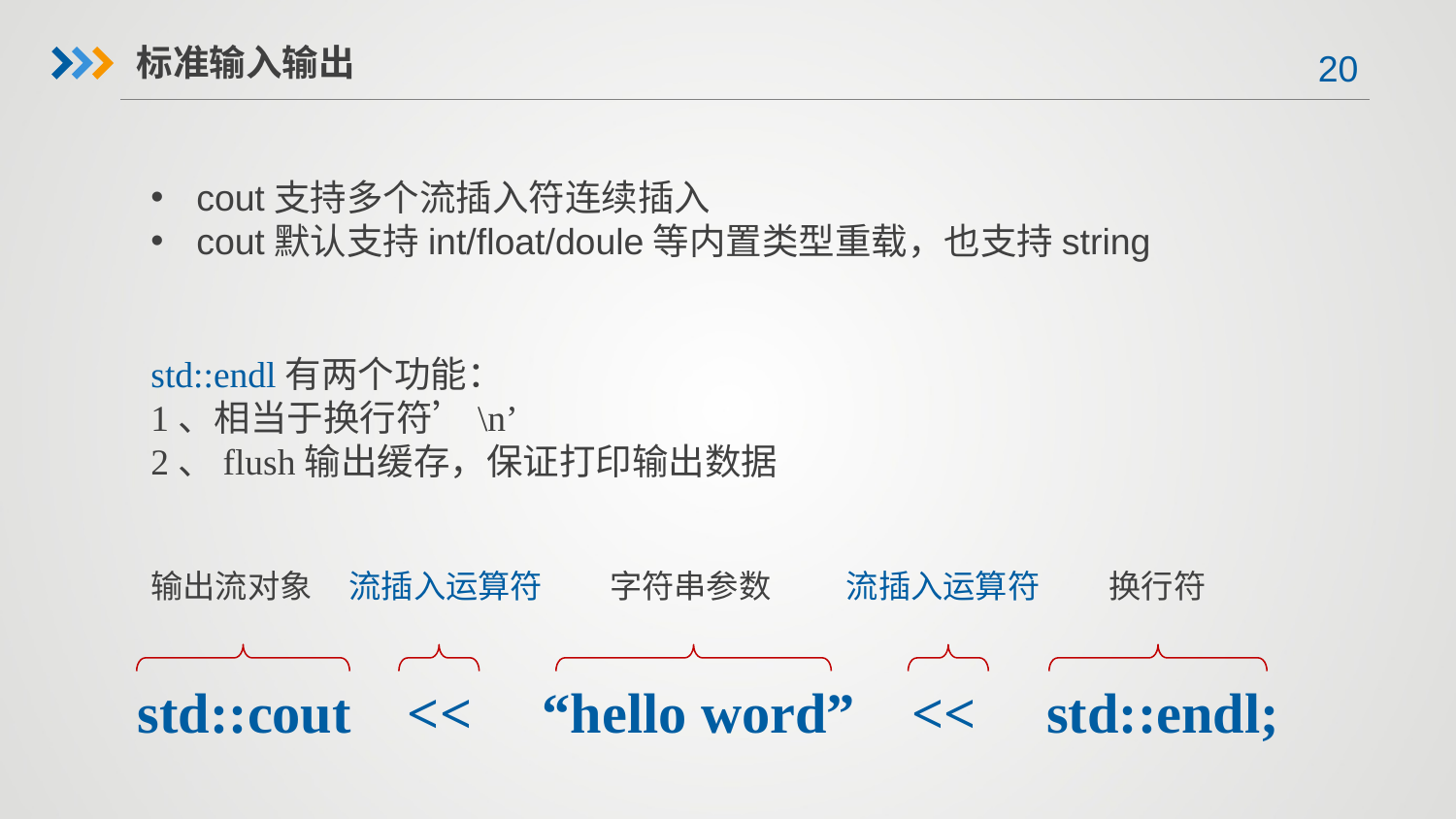

标准输入输出
cout支持多个流插入符连续插入
cout默认支持int/float/doule等内置类型重载，也支持string
std::endl有两个功能：
1、相当于换行符’\n’
2、flush输出缓存，保证打印输出数据

输出流对象
流插入运算符
字符串参数
流插入运算符
换行符

 std::cout    <<     “hello word”    <<     std::endl;